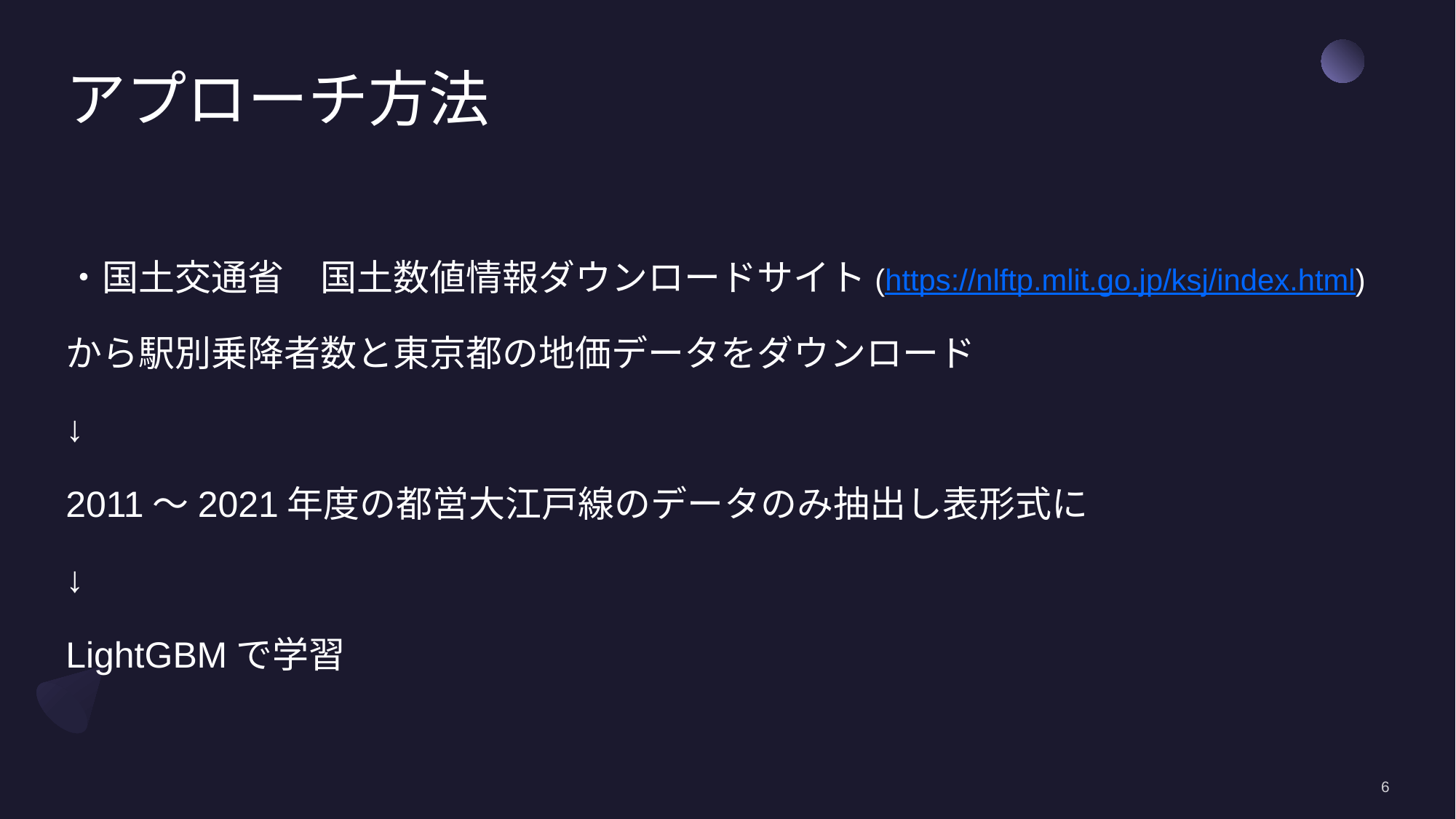

# アプローチ方法
・国土交通省　国土数値情報ダウンロードサイト(https://nlftp.mlit.go.jp/ksj/index.html)
から駅別乗降者数と東京都の地価データをダウンロード
↓
2011～2021年度の都営大江戸線のデータのみ抽出し表形式に
↓
LightGBMで学習
6